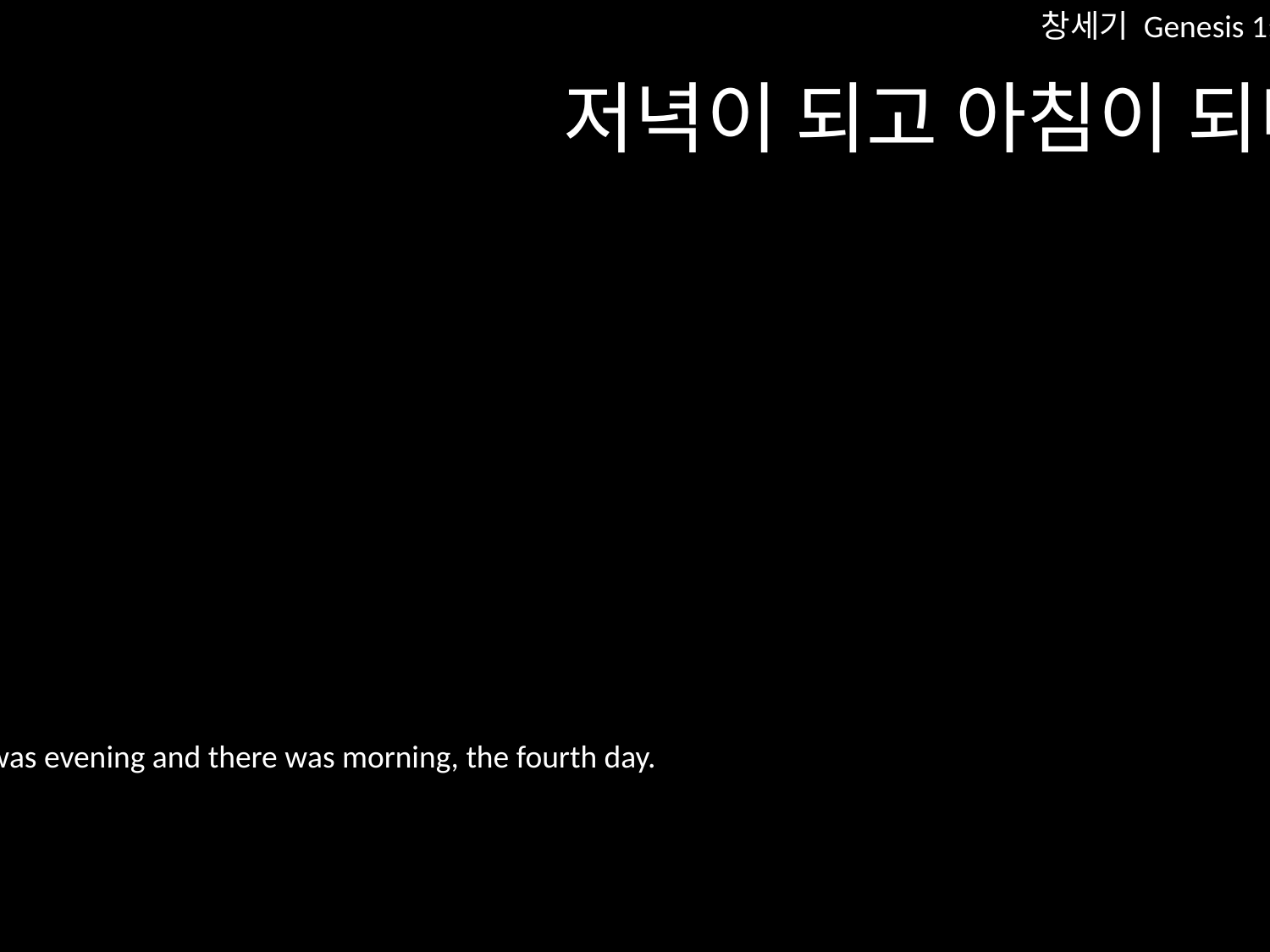

창세기 Genesis 1:19
저녁이 되고 아침이 되니 넷째 날이었습니다.
And there was evening and there was morning, the fourth day.